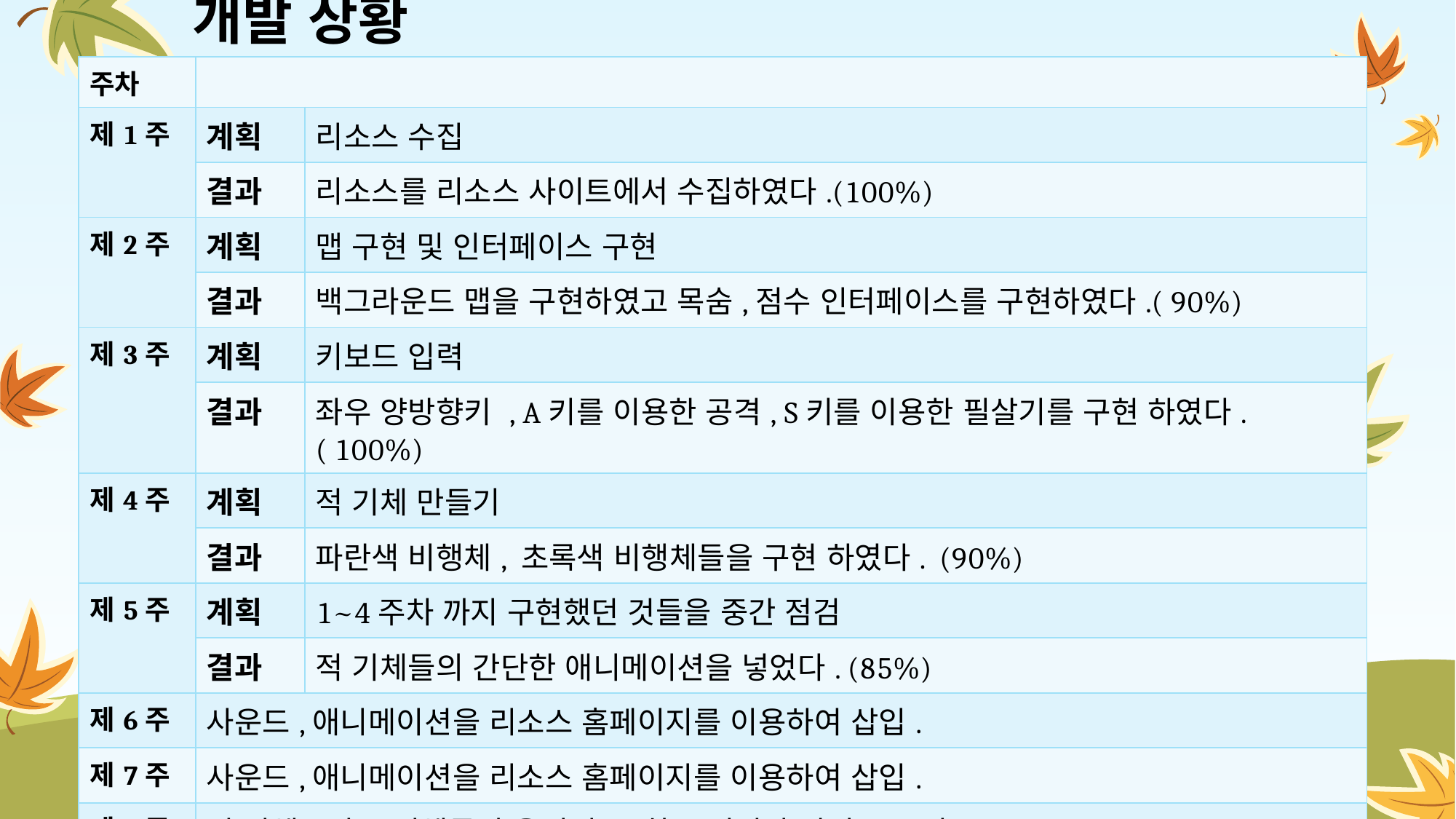

# 개발 상황
| 주차 |  |  |
| --- | --- | --- |
| 제1주 | 계획 | 리소스 수집 |
|  | 결과 | 리소스를 리소스 사이트에서 수집하였다.(100%) |
| 제2주 | 계획 | 맵 구현 및 인터페이스 구현 |
|  | 결과 | 백그라운드 맵을 구현하였고 목숨,점수 인터페이스를 구현하였다.( 90%) |
| 제3주 | 계획 | 키보드 입력 |
|  | 결과 | 좌우 양방향키 , A키를 이용한 공격, S키를 이용한 필살기를 구현 하였다. ( 100%) |
| 제4주 | 계획 | 적 기체 만들기 |
|  | 결과 | 파란색 비행체, 초록색 비행체들을 구현 하였다. (90%) |
| 제5주 | 계획 | 1~4주차 까지 구현했던 것들을 중간 점검 |
|  | 결과 | 적 기체들의 간단한 애니메이션을 넣었다. (85%) |
| 제6주 | 사운드,애니메이션을 리소스 홈페이지를 이용하여 삽입. |  |
| 제7주 | 사운드,애니메이션을 리소스 홈페이지를 이용하여 삽입. |  |
| 제8주 | 적 기체, 아군 기체들의 움직임 등 최종 점검과 난이도 조절 |  |
| 제9주 | 최종 점검 및 릴리즈 |  |